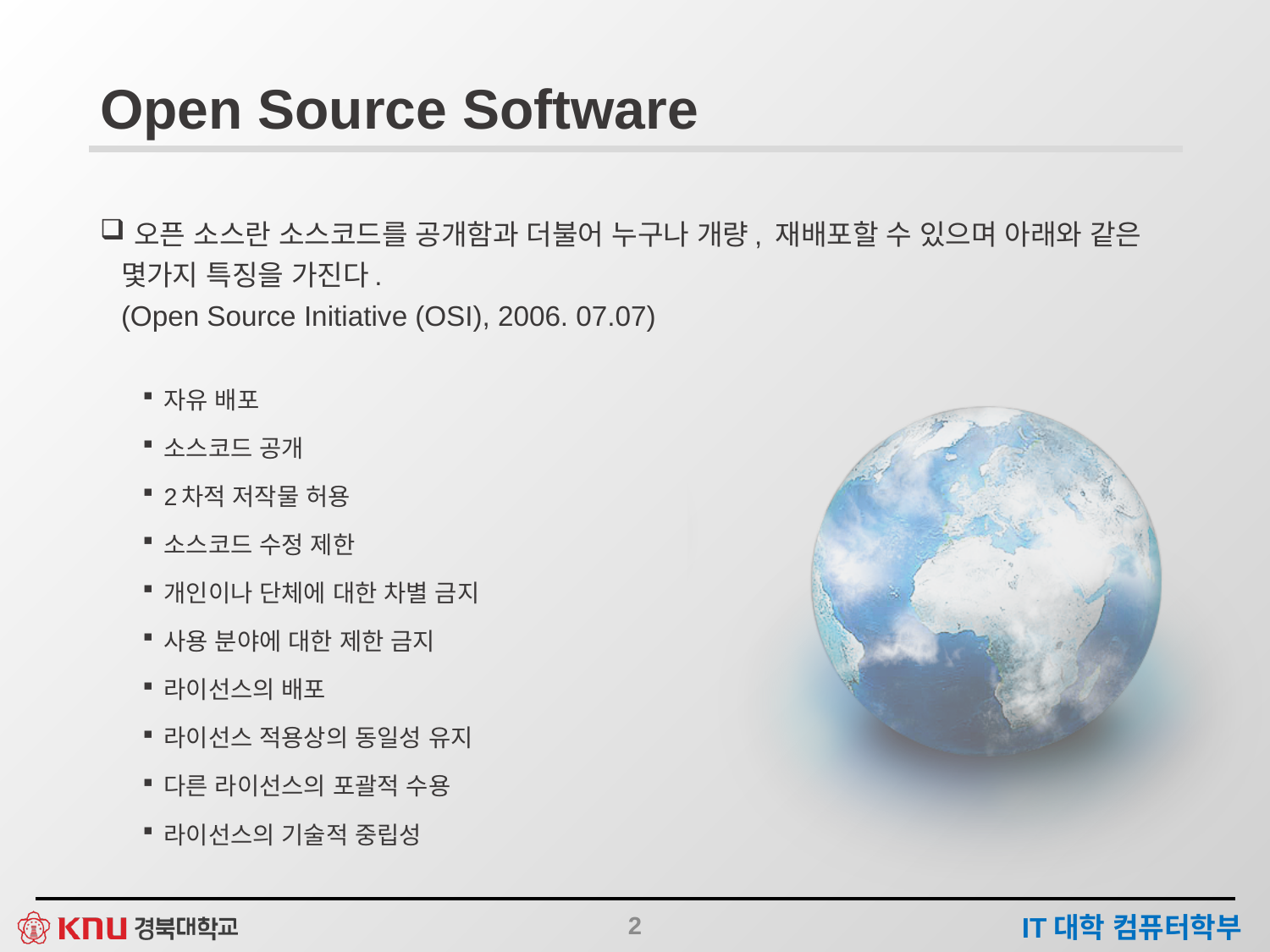

# Open Source Software
 오픈 소스란 소스코드를 공개함과 더불어 누구나 개량, 재배포할 수 있으며 아래와 같은 몇가지 특징을 가진다.
(Open Source Initiative (OSI), 2006. 07.07)
자유 배포
소스코드 공개
2차적 저작물 허용
소스코드 수정 제한
개인이나 단체에 대한 차별 금지
사용 분야에 대한 제한 금지
라이선스의 배포
라이선스 적용상의 동일성 유지
다른 라이선스의 포괄적 수용
라이선스의 기술적 중립성

2